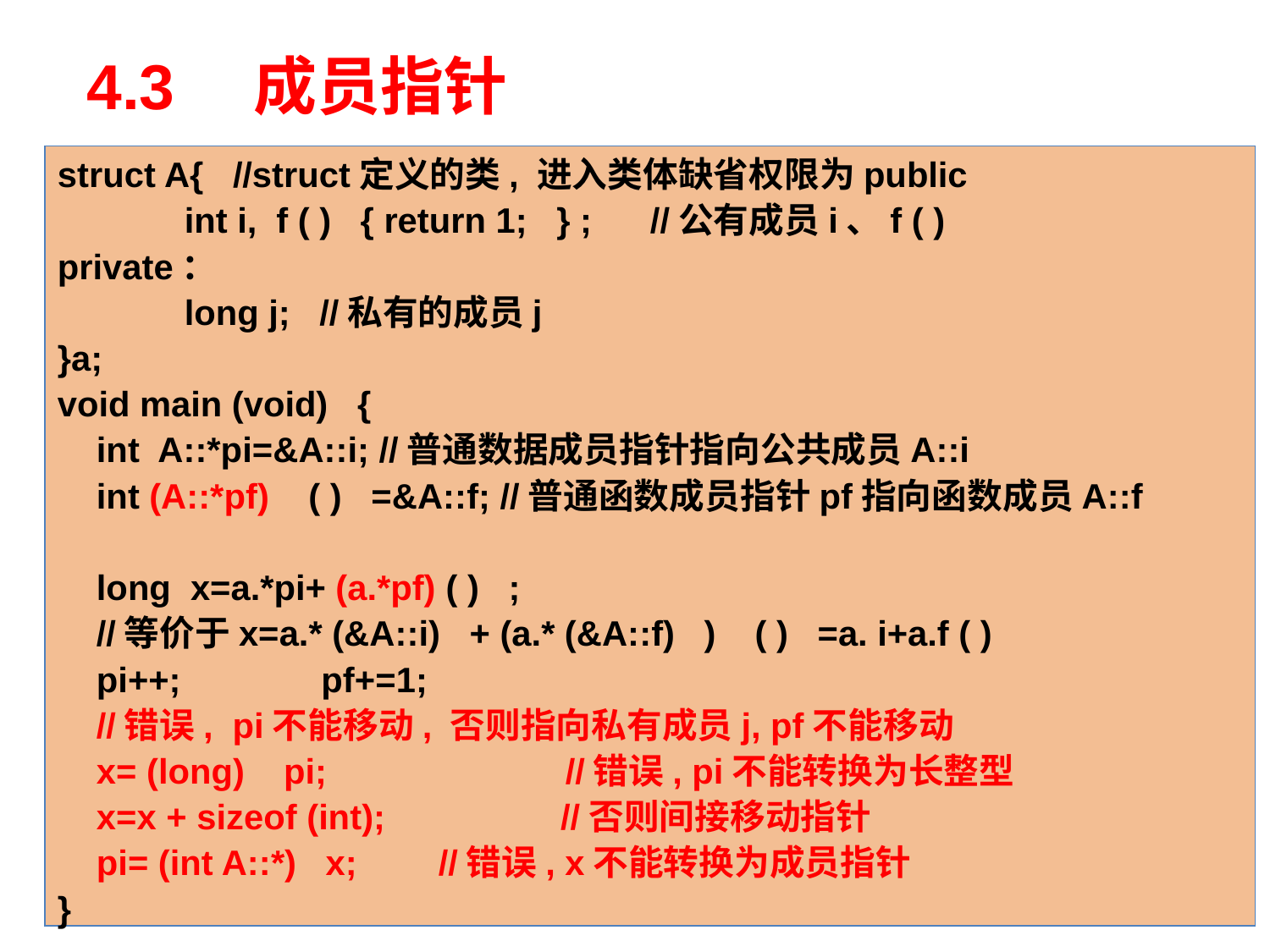

# 4.3　成员指针
struct A{   //struct定义的类, 进入类体缺省权限为public
	int i,  f ( )   { return 1;   } ;      //公有成员i、f ( )
private：
	long j;   //私有的成员j
}a;
void main (void)   {
    int  A::*pi=&A::i; //普通数据成员指针指向公共成员A::i
    int (A::*pf)    ( )   =&A::f; //普通函数成员指针pf指向函数成员A::f

    long  x=a.*pi+ (a.*pf) ( )   ;
    //等价于x=a.* (&A::i)   + (a.* (&A::f)   )    ( )   =a. i+a.f ( )
    pi++; 	 pf+=1;
    //错误,  pi不能移动, 否则指向私有成员j, pf不能移动
    x= (long)    pi;  	       	//错误, pi不能转换为长整型
    x=x + sizeof (int);                  //否则间接移动指针
    pi= (int A::*)   x;        	//错误, x不能转换为成员指针
}